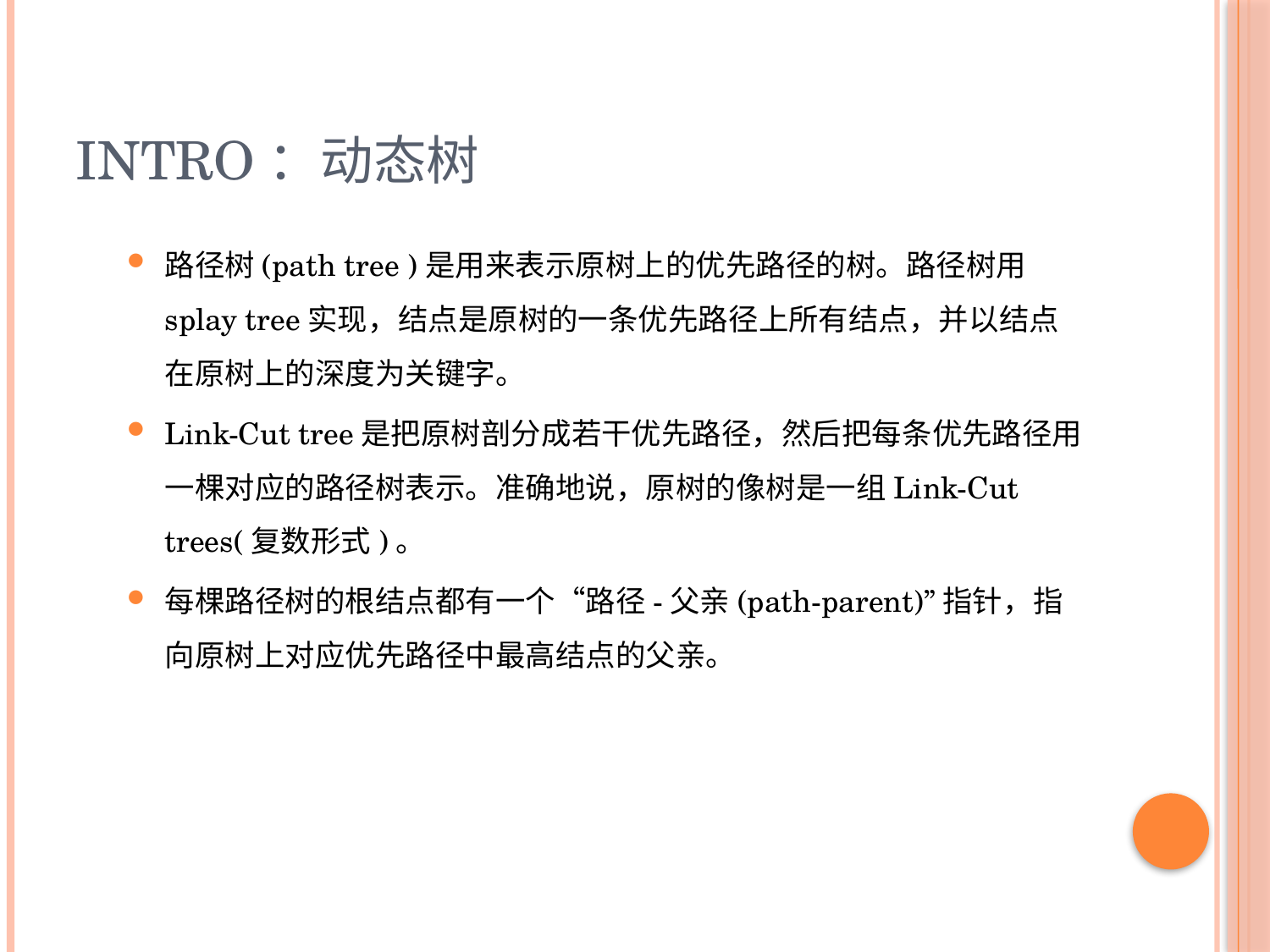

# Intro：动态树
路径树(path tree )是用来表示原树上的优先路径的树。路径树用splay tree实现，结点是原树的一条优先路径上所有结点，并以结点在原树上的深度为关键字。
Link-Cut tree是把原树剖分成若干优先路径，然后把每条优先路径用一棵对应的路径树表示。准确地说，原树的像树是一组Link-Cut trees(复数形式)。
每棵路径树的根结点都有一个“路径-父亲(path-parent)”指针，指向原树上对应优先路径中最高结点的父亲。